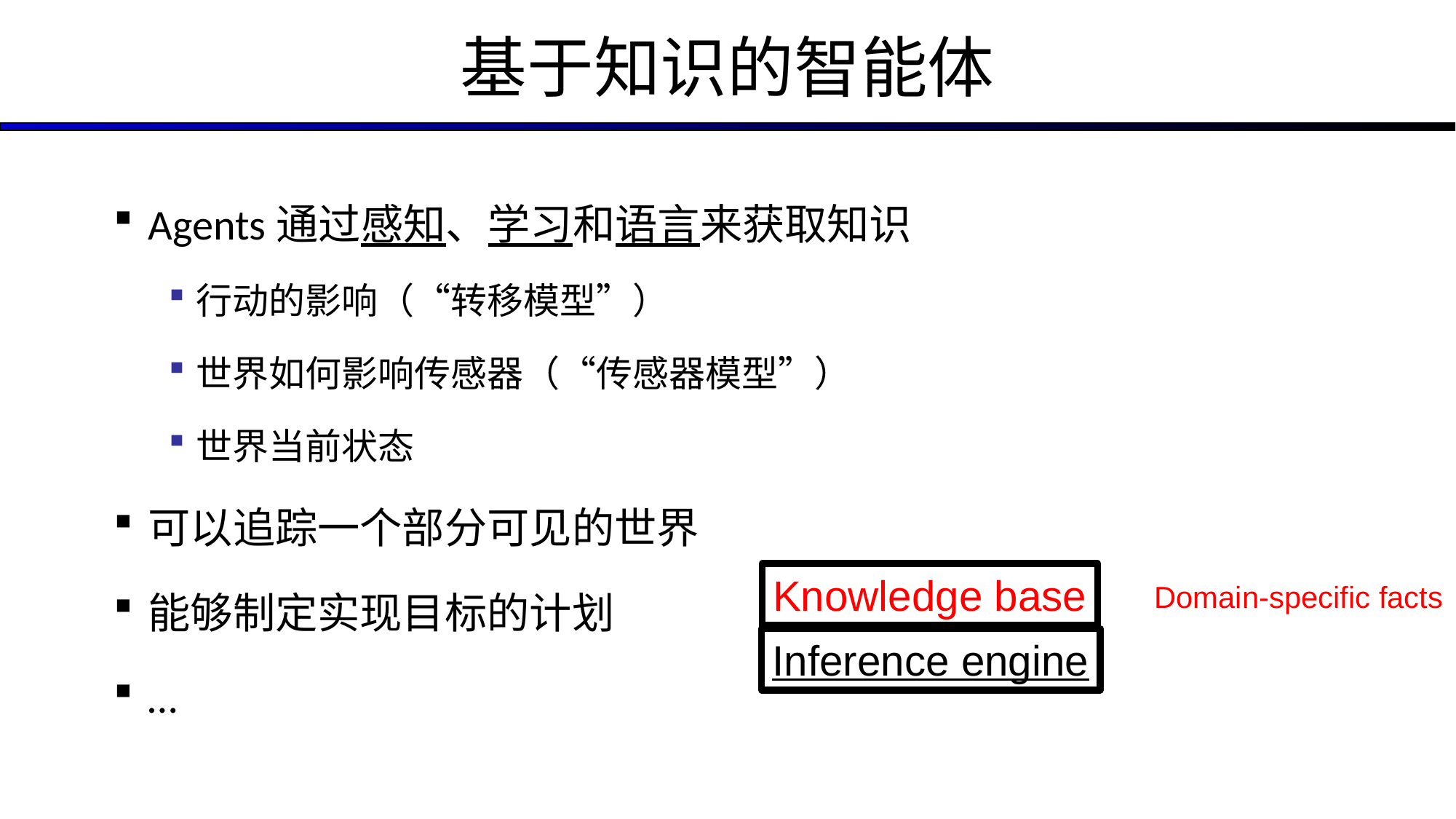

# 基于知识的智能体
Agents通过感知、学习和语言来获取知识
行动的影响（“转移模型”）
世界如何影响传感器（“传感器模型”）
世界当前状态
可以追踪一个部分可见的世界
能够制定实现目标的计划
…
Knowledge base
Domain-specific facts
Inference engine